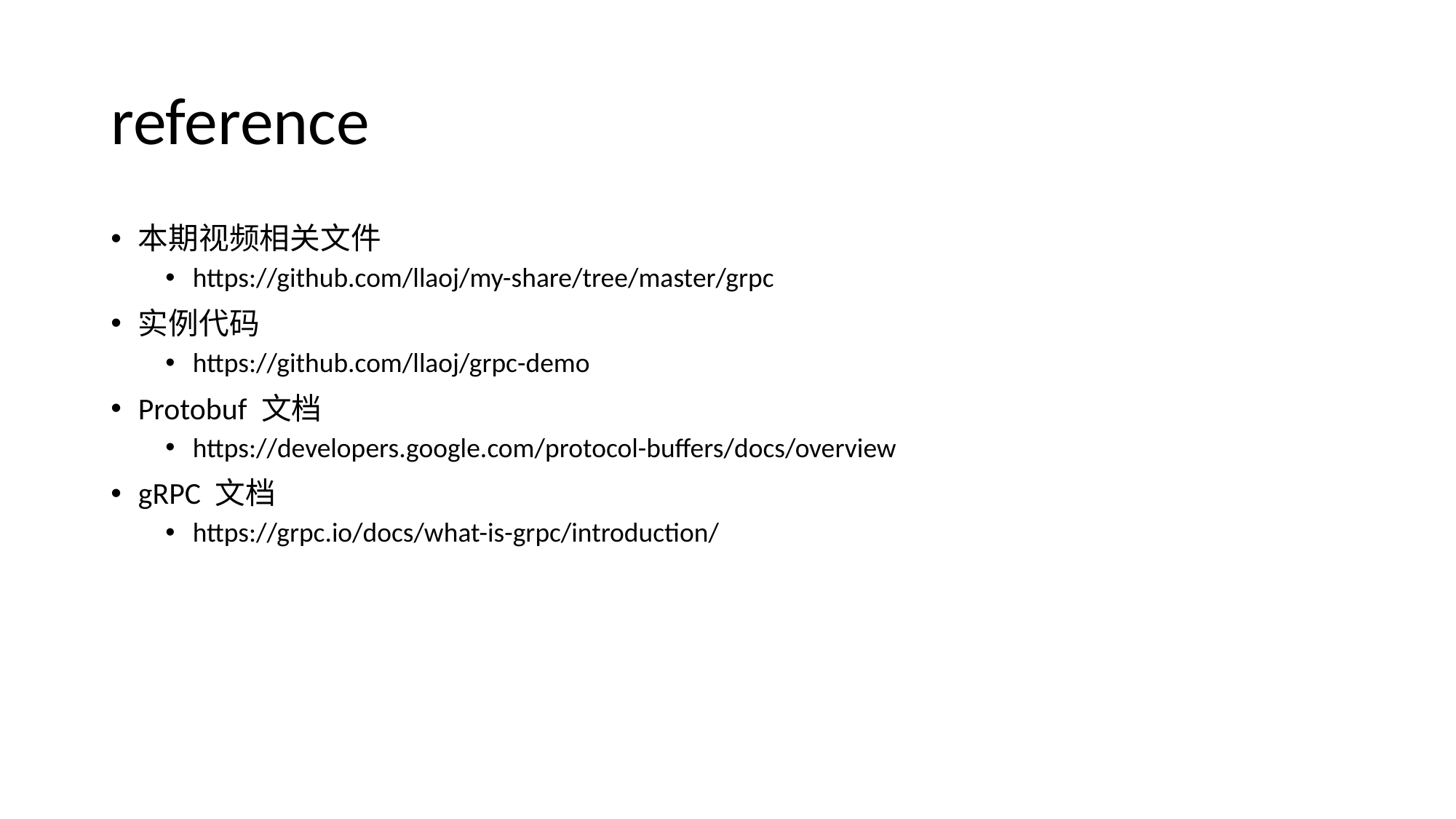

# reference
本期视频相关文件
https://github.com/llaoj/my-share/tree/master/grpc
实例代码
https://github.com/llaoj/grpc-demo
Protobuf 文档
https://developers.google.com/protocol-buffers/docs/overview
gRPC 文档
https://grpc.io/docs/what-is-grpc/introduction/